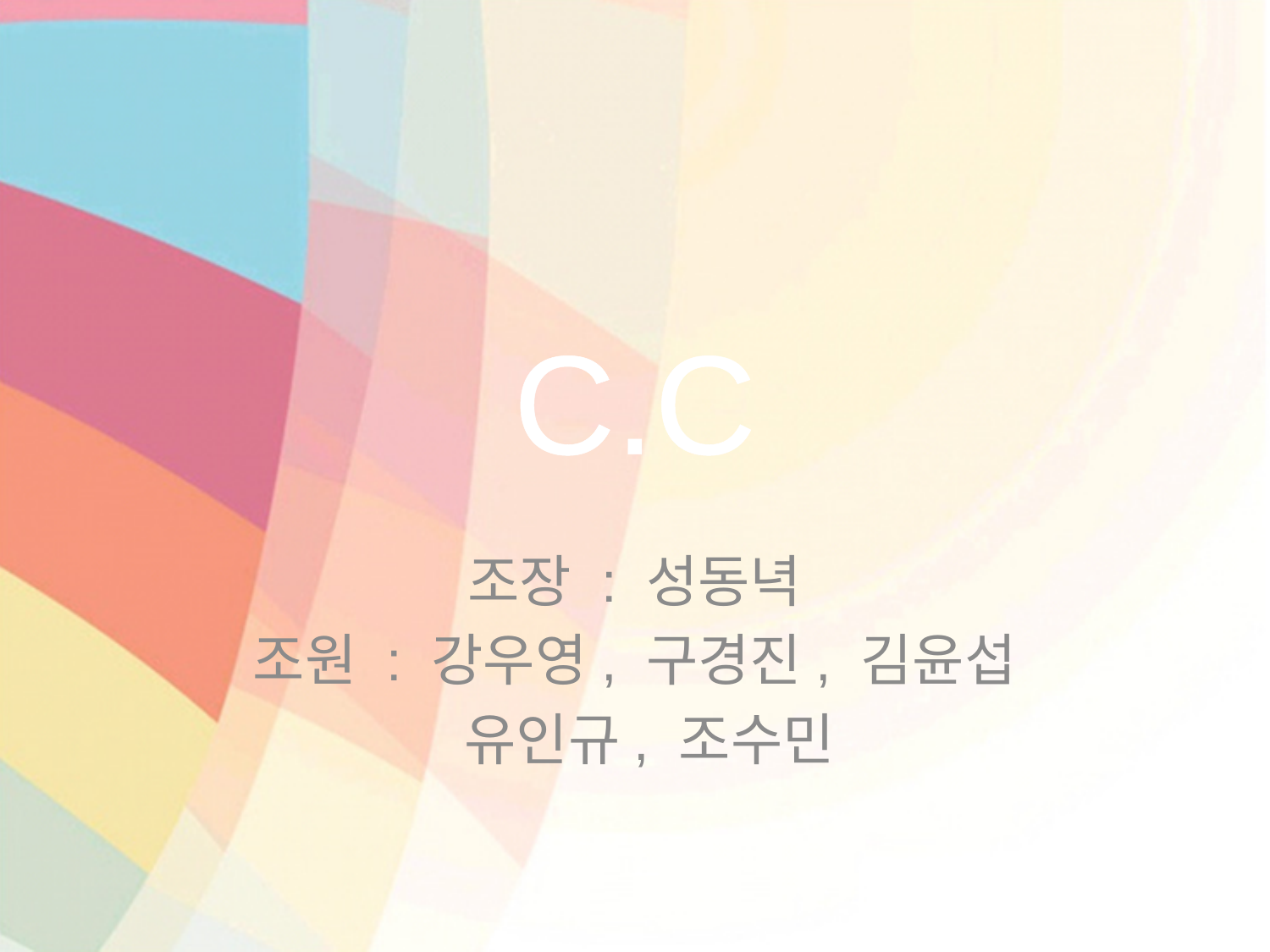

# C.C
조장 : 성동녁
조원 : 강우영, 구경진, 김윤섭
 유인규, 조수민